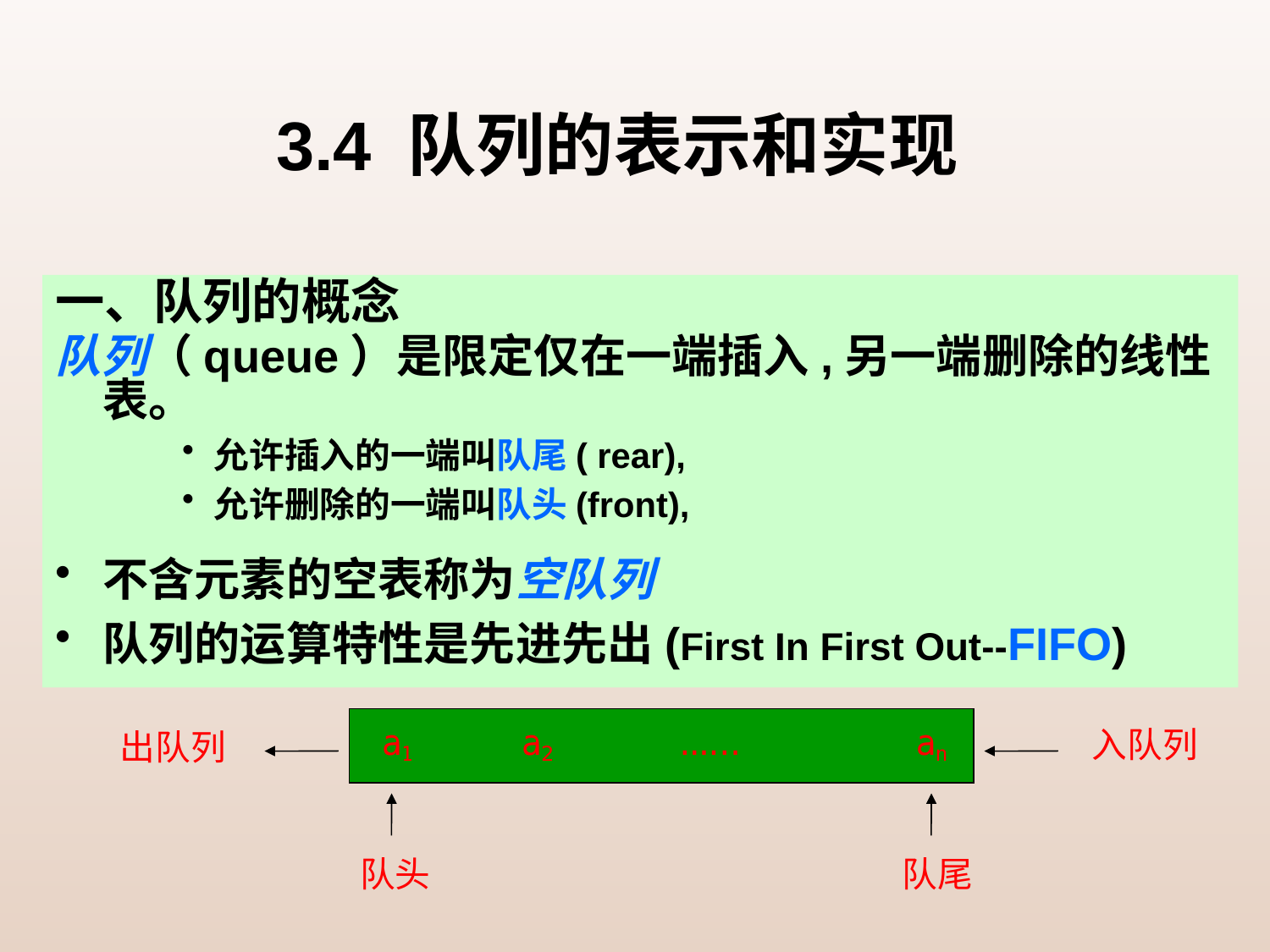

# 3.4 队列的表示和实现
一、队列的概念
队列（queue）是限定仅在一端插入,另一端删除的线性表。
允许插入的一端叫队尾( rear),
允许删除的一端叫队头(front),
不含元素的空表称为空队列
队列的运算特性是先进先出(First In First Out--FIFO)

a1          a2            …...                an
入队列
出队列

队头
队尾